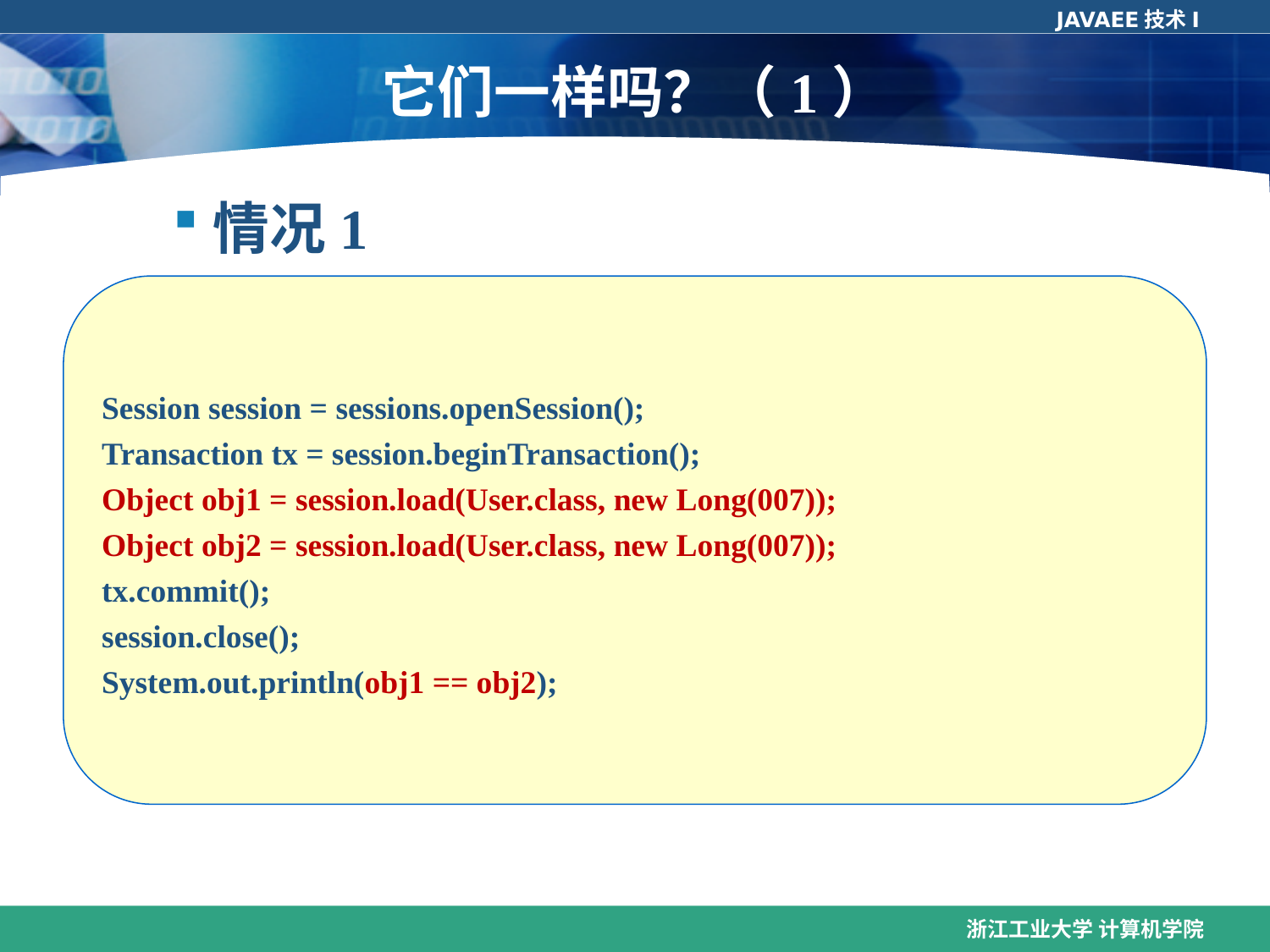

# 它们一样吗？（1）
情况1
Session session = sessions.openSession();
Transaction tx = session.beginTransaction();
Object obj1 = session.load(User.class, new Long(007));
Object obj2 = session.load(User.class, new Long(007));
tx.commit();
session.close();
System.out.println(obj1 == obj2);